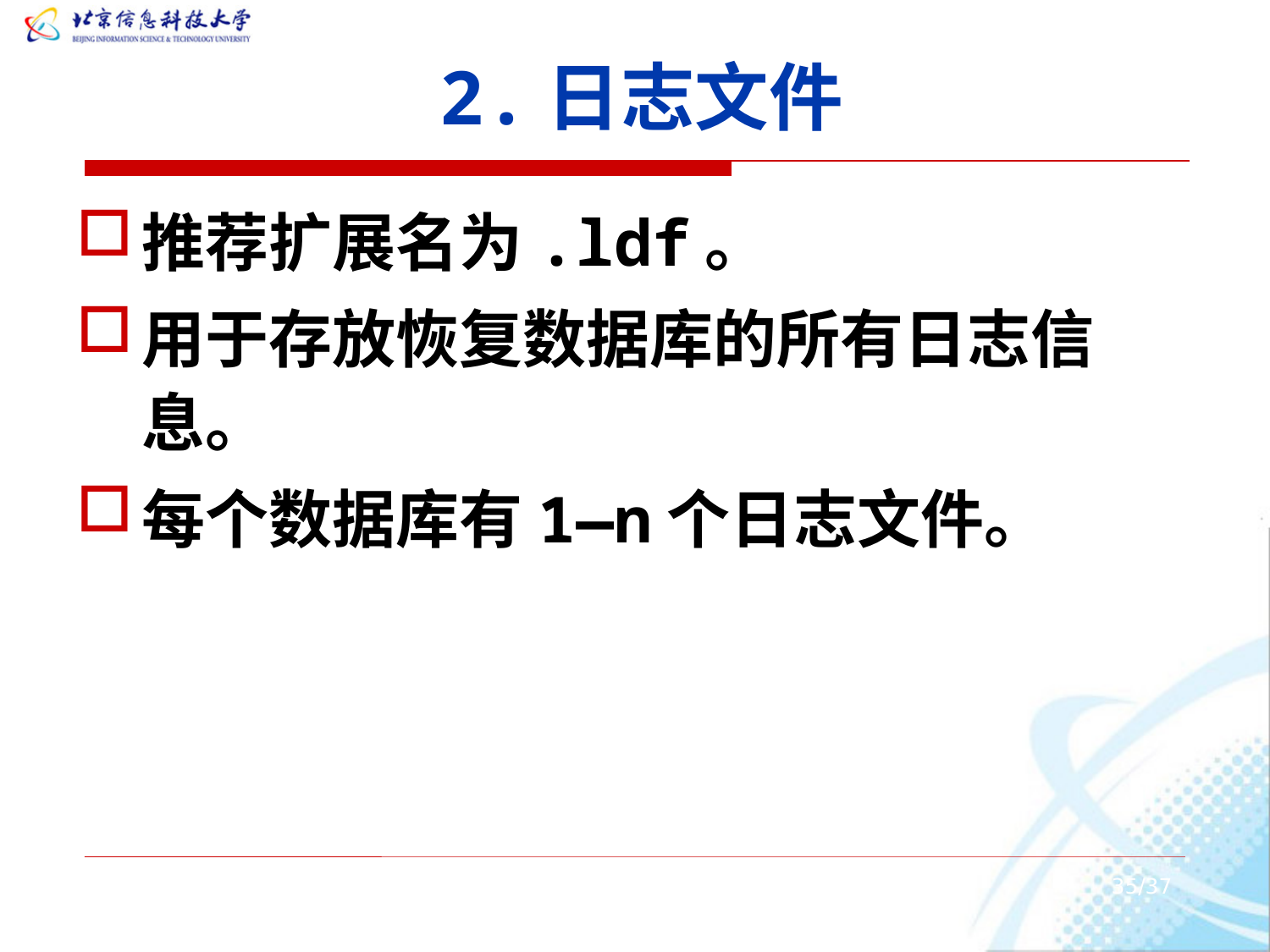

# 2.日志文件
推荐扩展名为.ldf。
用于存放恢复数据库的所有日志信息。
每个数据库有1—n个日志文件。

35/37